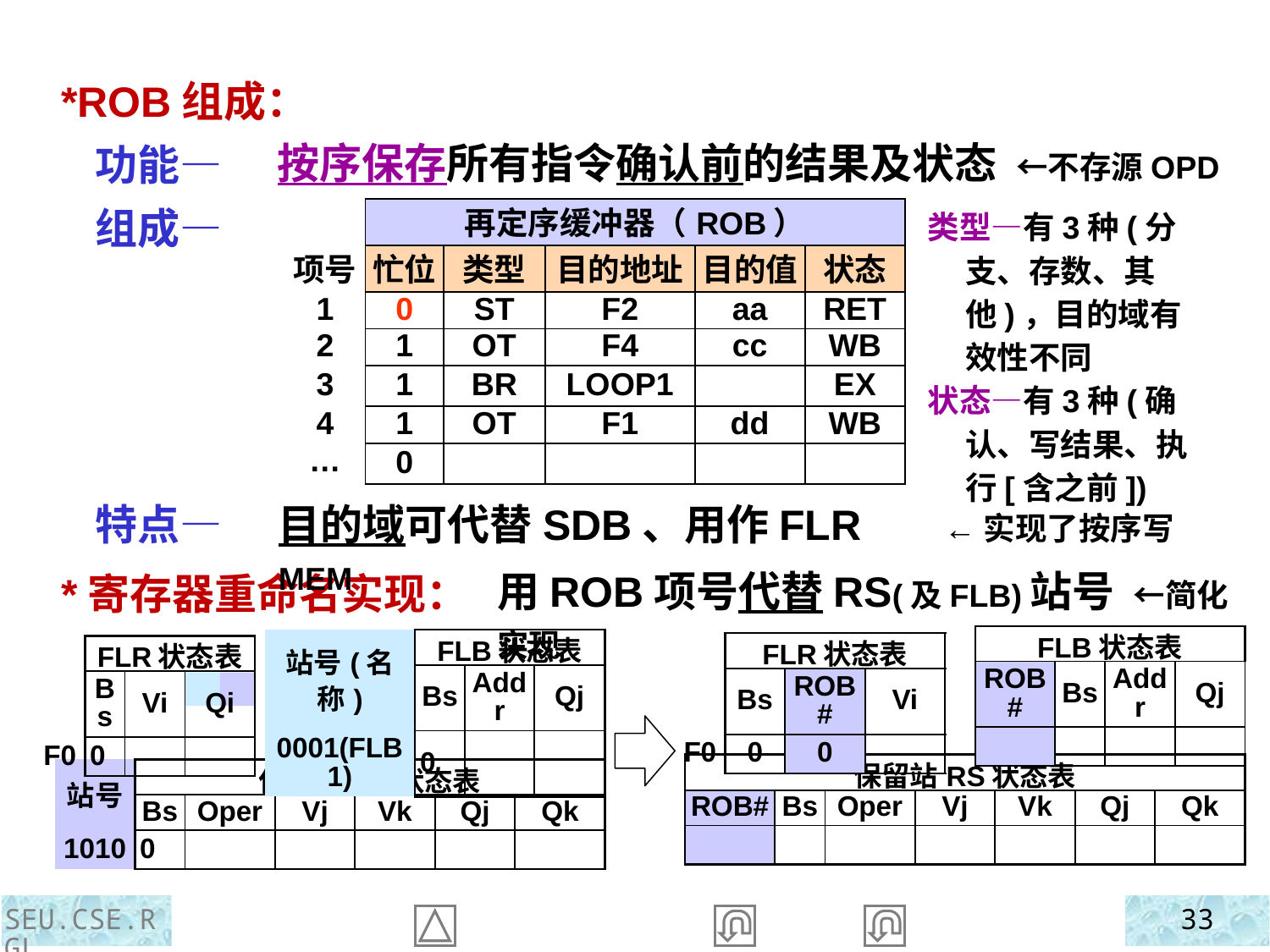

*ROB组成：
     功能—
     组成—

     特点—
  *寄存器重命名实现：
按序保存所有指令确认前的结果及状态  ←不存源OPD
类型—有3种(分支、存数、其他)，目的域有效性不同
状态—有3种(确认、写结果、执行[含之前])
| 项号 | 再定序缓冲器（ROB） |  |  |  |  |
| --- | --- | --- | --- | --- | --- |
|  | 忙位 | 类型 | 目的地址 | 目的值 | 状态 |
| 1 | 0 | ST | F2 | aa | RET |
| 2 | 1 | OT | F4 | cc | WB |
| 3 | 1 | BR | LOOP1 |  | EX |
| 4 | 1 | OT | F1 | dd | WB |
| … | 0 |  |  |  |  |
目的域可代替SDB、用作FLR       ←实现了按序写MEM
用ROB项号代替RS(及FLB)站号  ←简化实现
| FLB状态表 |  |  |  |
| --- | --- | --- | --- |
| ROB# | Bs | Addr | Qj |
|  |  |  |  |
| 站号(名称) | FLB状态表 |  |  |
| --- | --- | --- | --- |
|  | Bs | Addr | Qj |
| 0001(FLB1) | 0 |  |  |
|  | FLR状态表 |  |  |
| --- | --- | --- | --- |
|  | Bs | ROB# | Vi |
| F0 | 0 | 0 |  |
|  | FLR状态表 |  |  |
| --- | --- | --- | --- |
|  | Bs | Vi | Qi |
| F0 | 0 |  |  |

| 保留站RS状态表 |  |  |  |  |  |  |
| --- | --- | --- | --- | --- | --- | --- |
| ROB# | Bs | Oper | Vj | Vk | Qj | Qk |
|  |  |  |  |  |  |  |
| 站号 | 保留站RS状态表 |  |  |  |  |  |
| --- | --- | --- | --- | --- | --- | --- |
|  | Bs | Oper | Vj | Vk | Qj | Qk |
| 1010 | 0 |  |  |  |  |  |
SEU.CSE.RGL
33